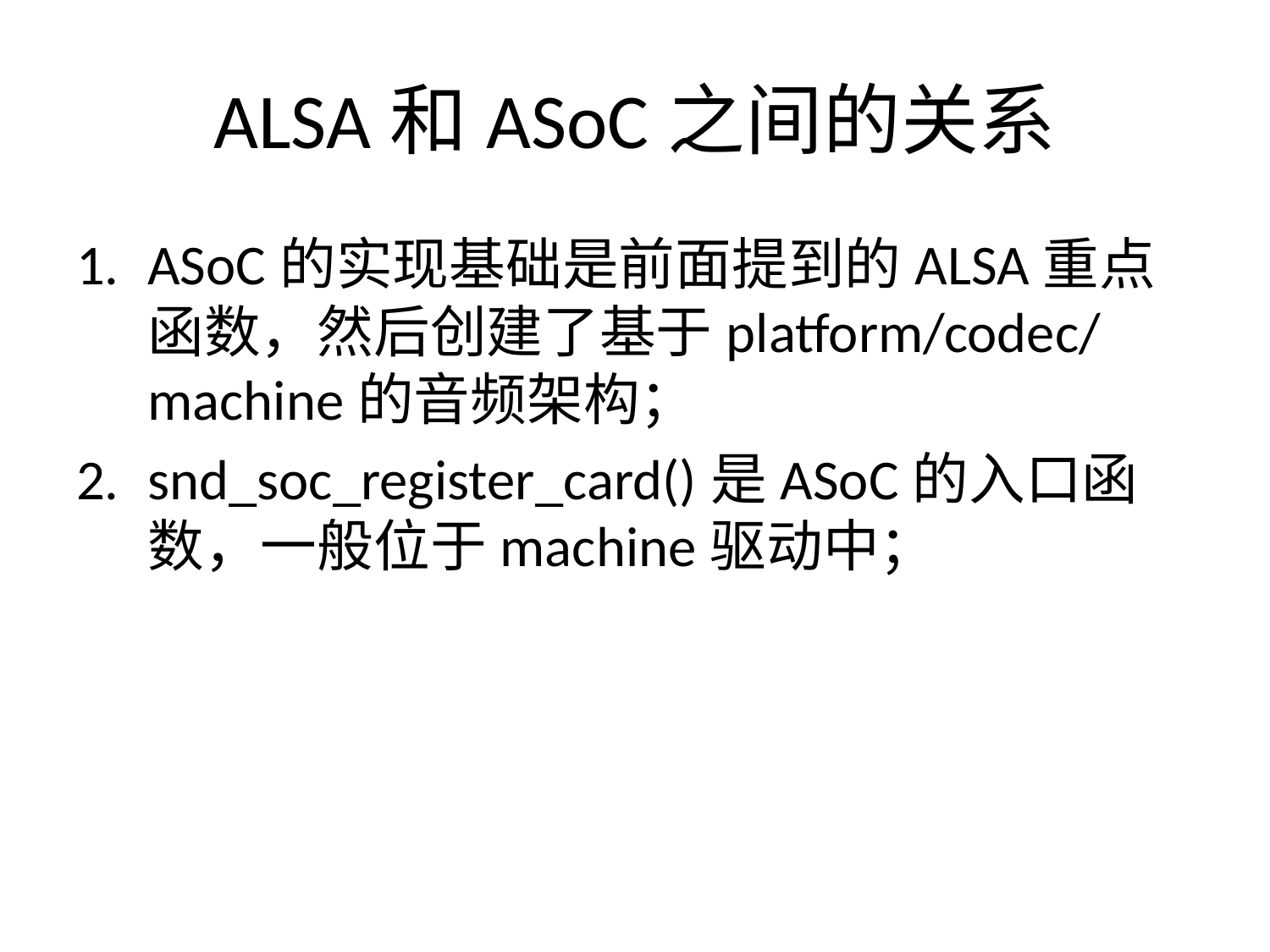

# ALSA和ASoC之间的关系
ASoC的实现基础是前面提到的ALSA重点函数，然后创建了基于platform/codec/machine的音频架构；
snd_soc_register_card()是ASoC的入口函数，一般位于machine驱动中；